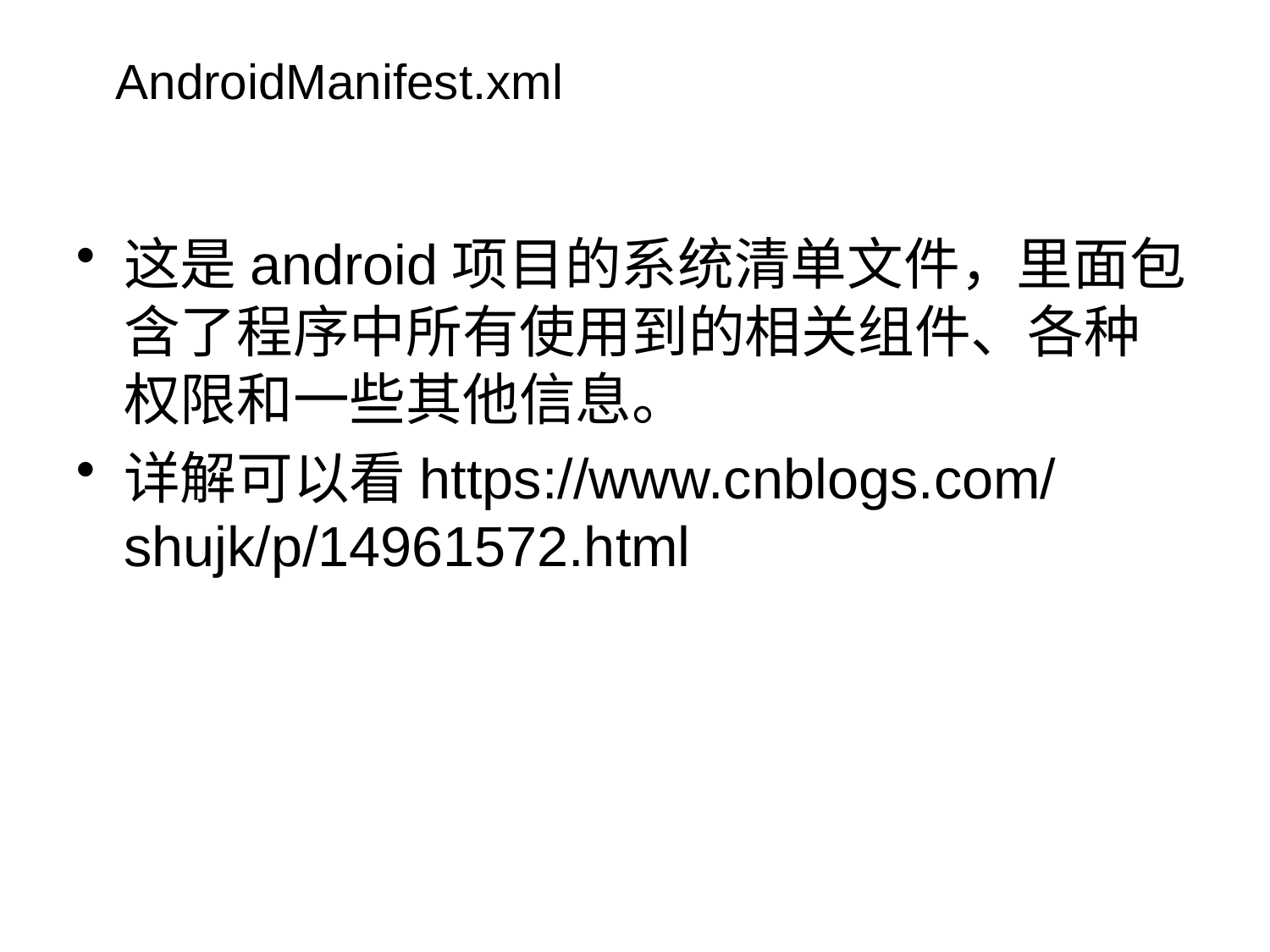

# AndroidManifest.xml
这是android项目的系统清单文件，里面包含了程序中所有使用到的相关组件、各种权限和一些其他信息。
详解可以看https://www.cnblogs.com/shujk/p/14961572.html